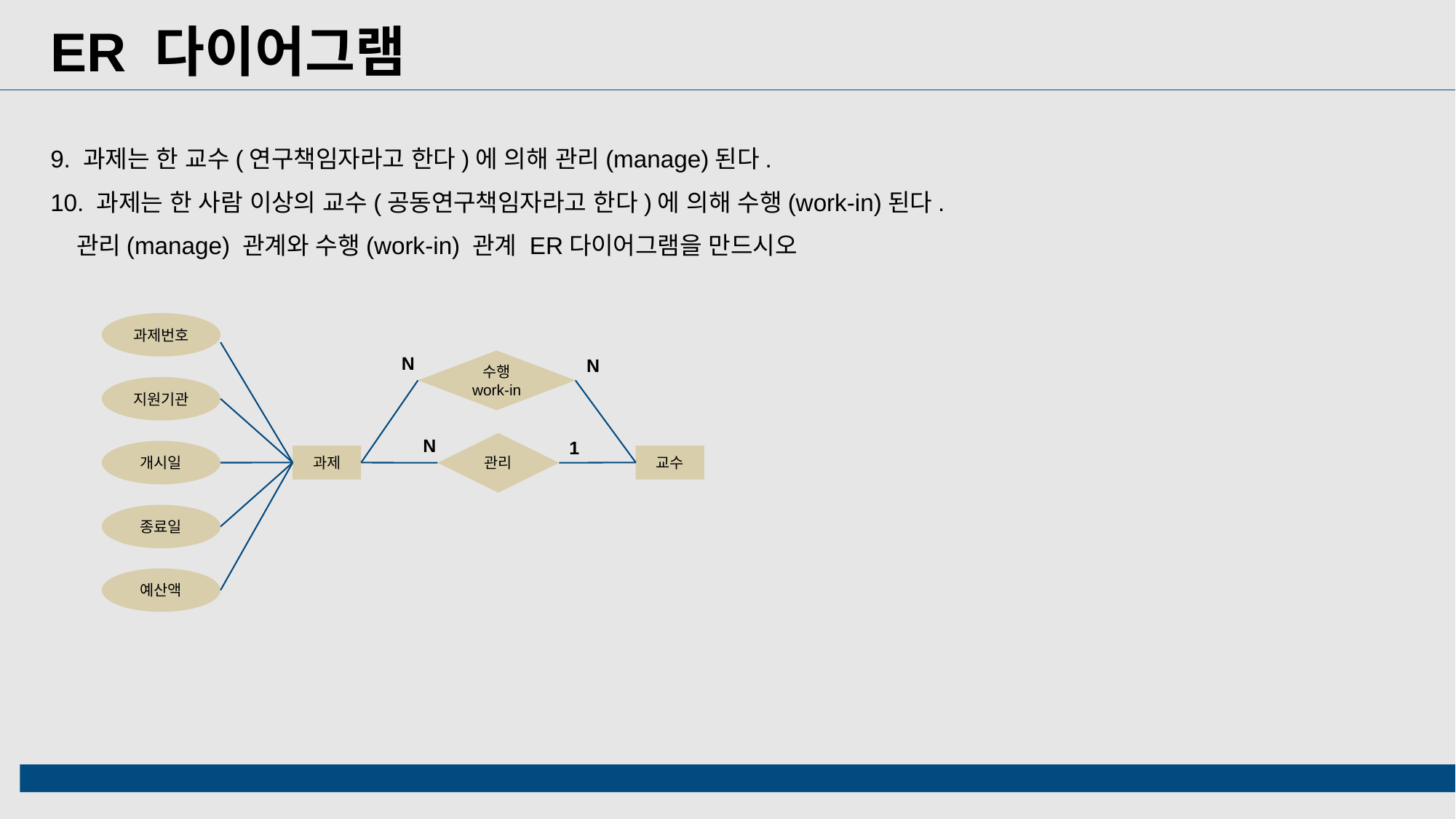

ER 다이어그램
9. 과제는 한 교수(연구책임자라고 한다)에 의해 관리(manage)된다.
10. 과제는 한 사람 이상의 교수(공동연구책임자라고 한다)에 의해 수행(work-in)된다.
   관리(manage) 관계와 수행(work-in) 관계 ER다이어그램을 만드시오
과제번호
N
N
수행
work-in
지원기관
N
1
관리
개시일
교수
과제
종료일
예산액